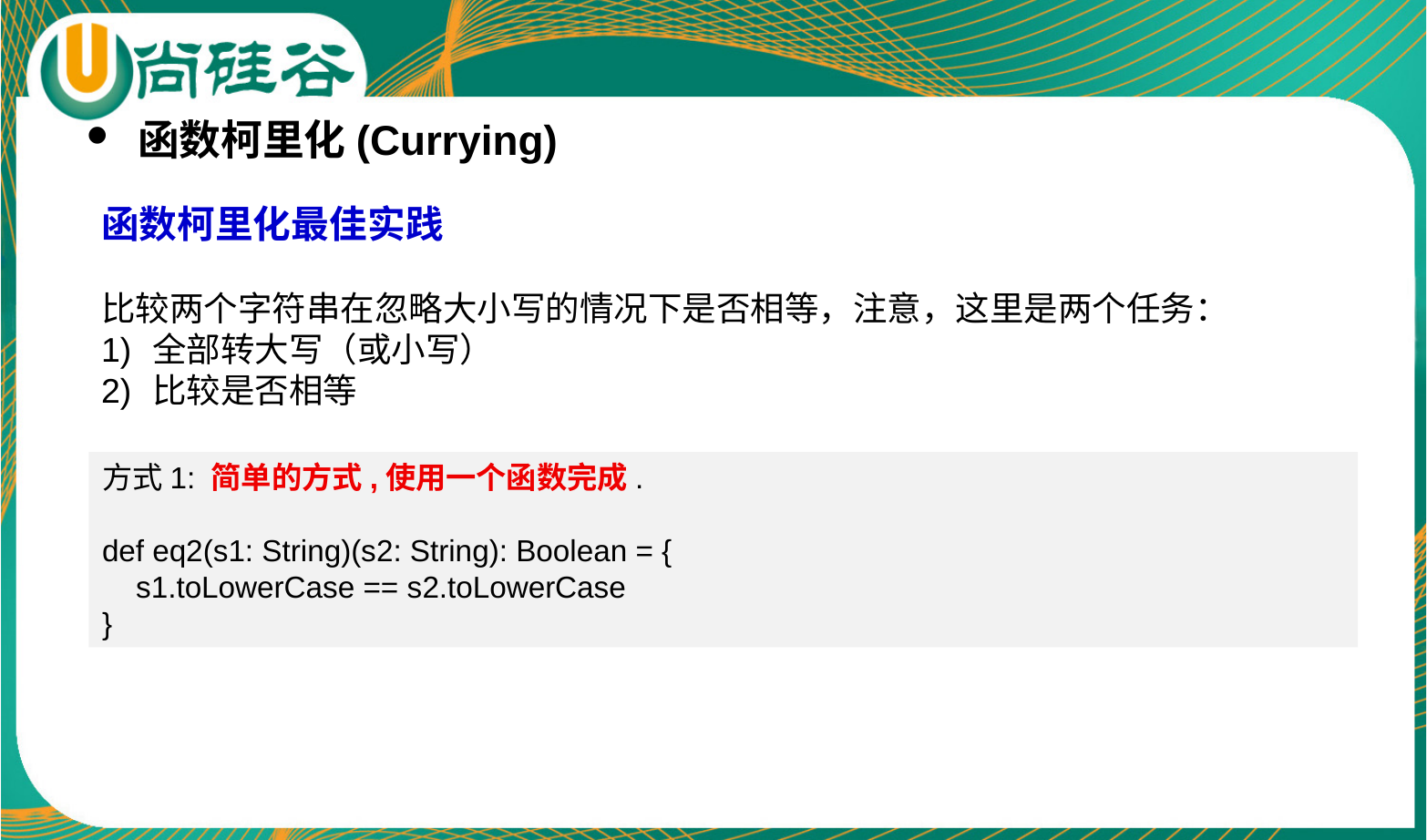

函数柯里化(Currying)

函数柯里化最佳实践

比较两个字符串在忽略大小写的情况下是否相等，注意，这里是两个任务：
全部转大写（或小写）
比较是否相等

方式1: 简单的方式,使用一个函数完成.

def eq2(s1: String)(s2: String): Boolean = {
    s1.toLowerCase == s2.toLowerCase
}